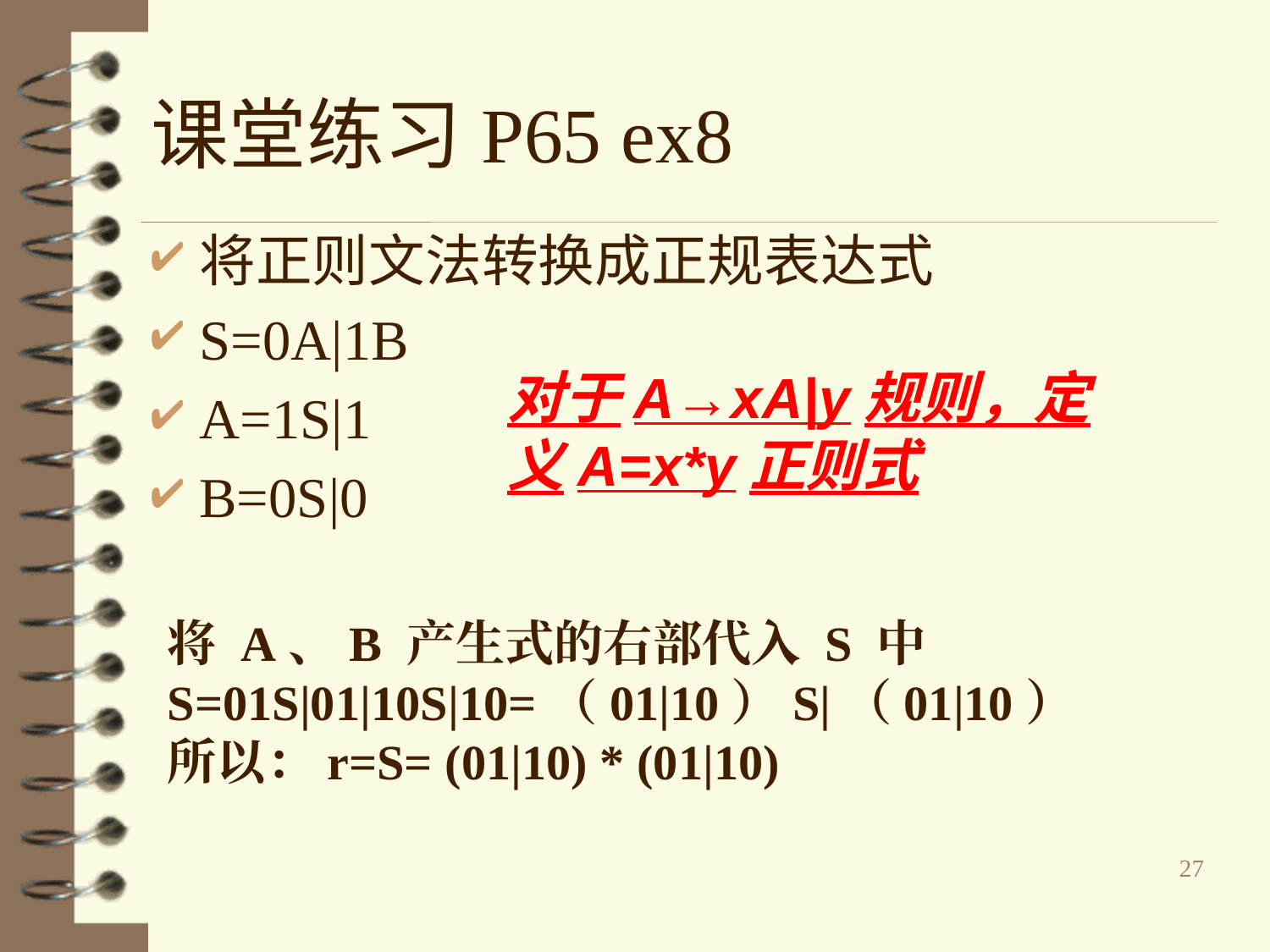

# 课堂练习P65 ex8
将正则文法转换成正规表达式
S=0A|1B
A=1S|1
B=0S|0
对于A→xA|y规则，定义A=x*y正则式
将 A、B 产生式的右部代入 S 中
S=01S|01|10S|10=（01|10）S|（01|10）
所以：r=S= (01|10) * (01|10)
27